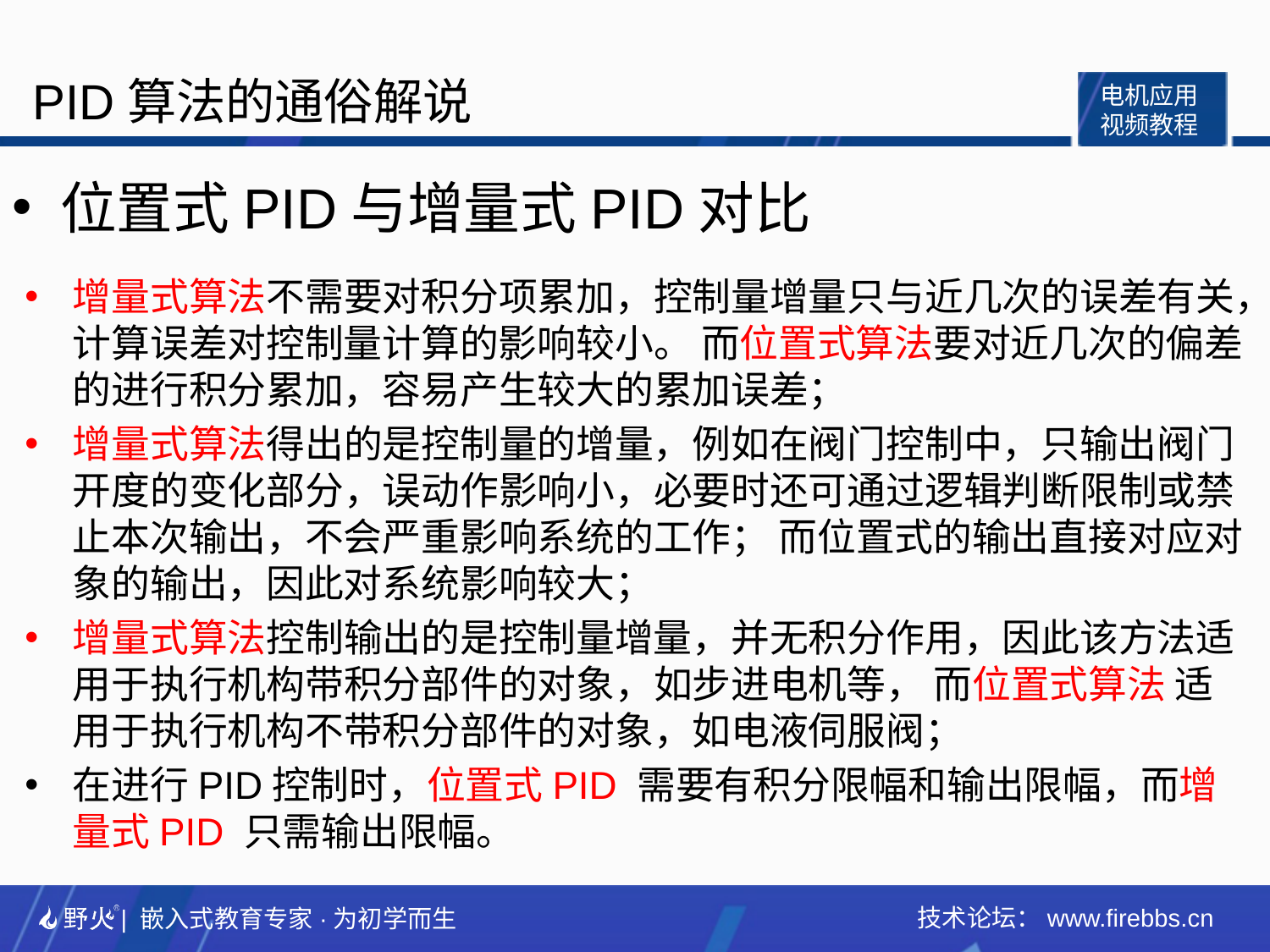

位置式PID与增量式PID对比

增量式算法不需要对积分项累加，控制量增量只与近几次的误差有关，计算误差对控制量计算的影响较小。 而位置式算法要对近几次的偏差的进行积分累加，容易产生较大的累加误差；
增量式算法得出的是控制量的增量，例如在阀门控制中，只输出阀门开度的变化部分，误动作影响小，必要时还可通过逻辑判断限制或禁止本次输出，不会严重影响系统的工作； 而位置式的输出直接对应对象的输出，因此对系统影响较大；
增量式算法控制输出的是控制量增量，并无积分作用，因此该方法适用于执行机构带积分部件的对象，如步进电机等， 而位置式算法 适用于执行机构不带积分部件的对象，如电液伺服阀；
在进行PID控制时，位置式PID 需要有积分限幅和输出限幅，而增量式PID 只需输出限幅。